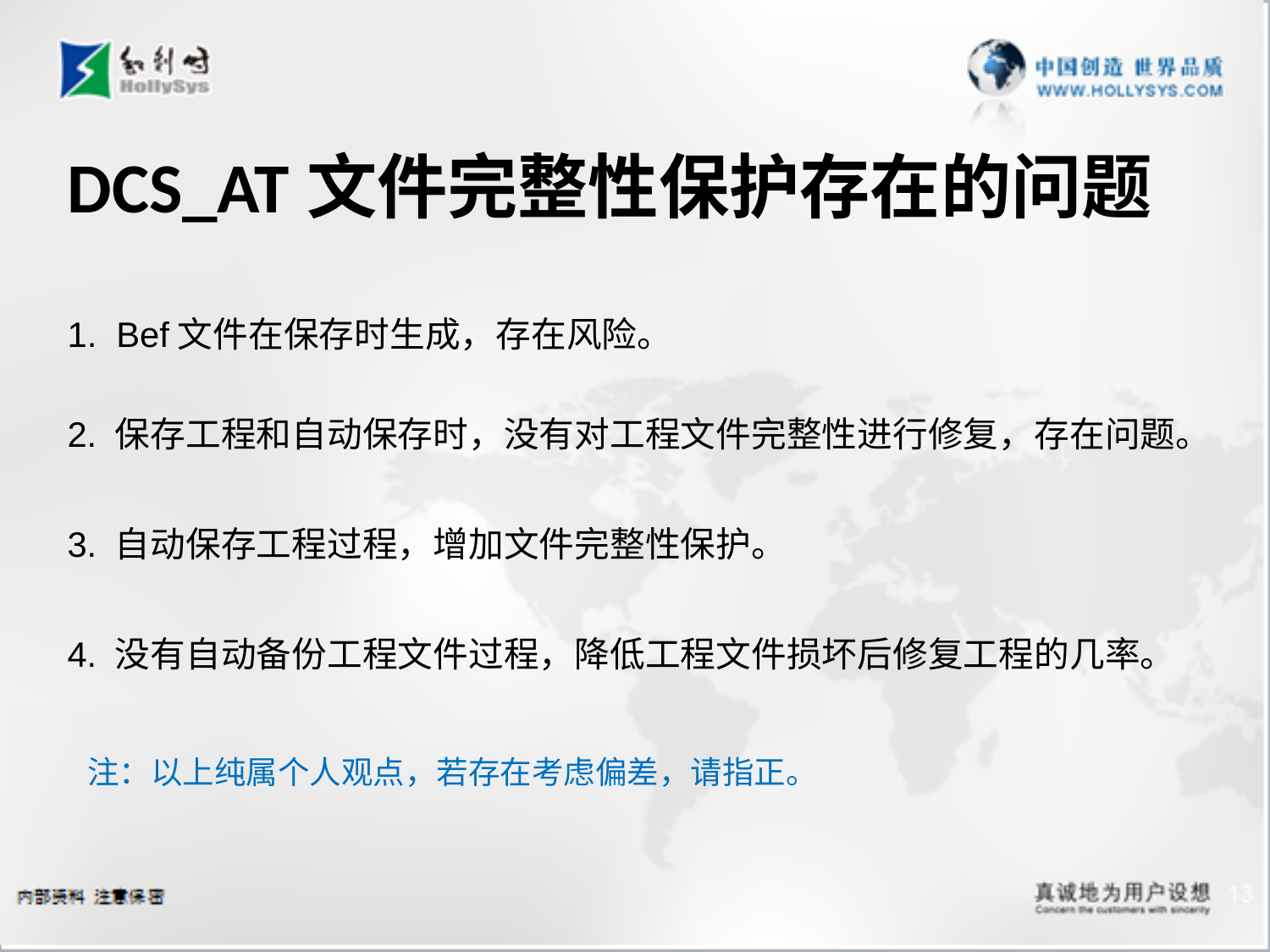

DCS_AT文件完整性保护存在的问题
1.  Bef文件在保存时生成，存在风险。
2. 保存工程和自动保存时，没有对工程文件完整性进行修复，存在问题。
3. 自动保存工程过程，增加文件完整性保护。
4. 没有自动备份工程文件过程，降低工程文件损坏后修复工程的几率。
注：以上纯属个人观点，若存在考虑偏差，请指正。